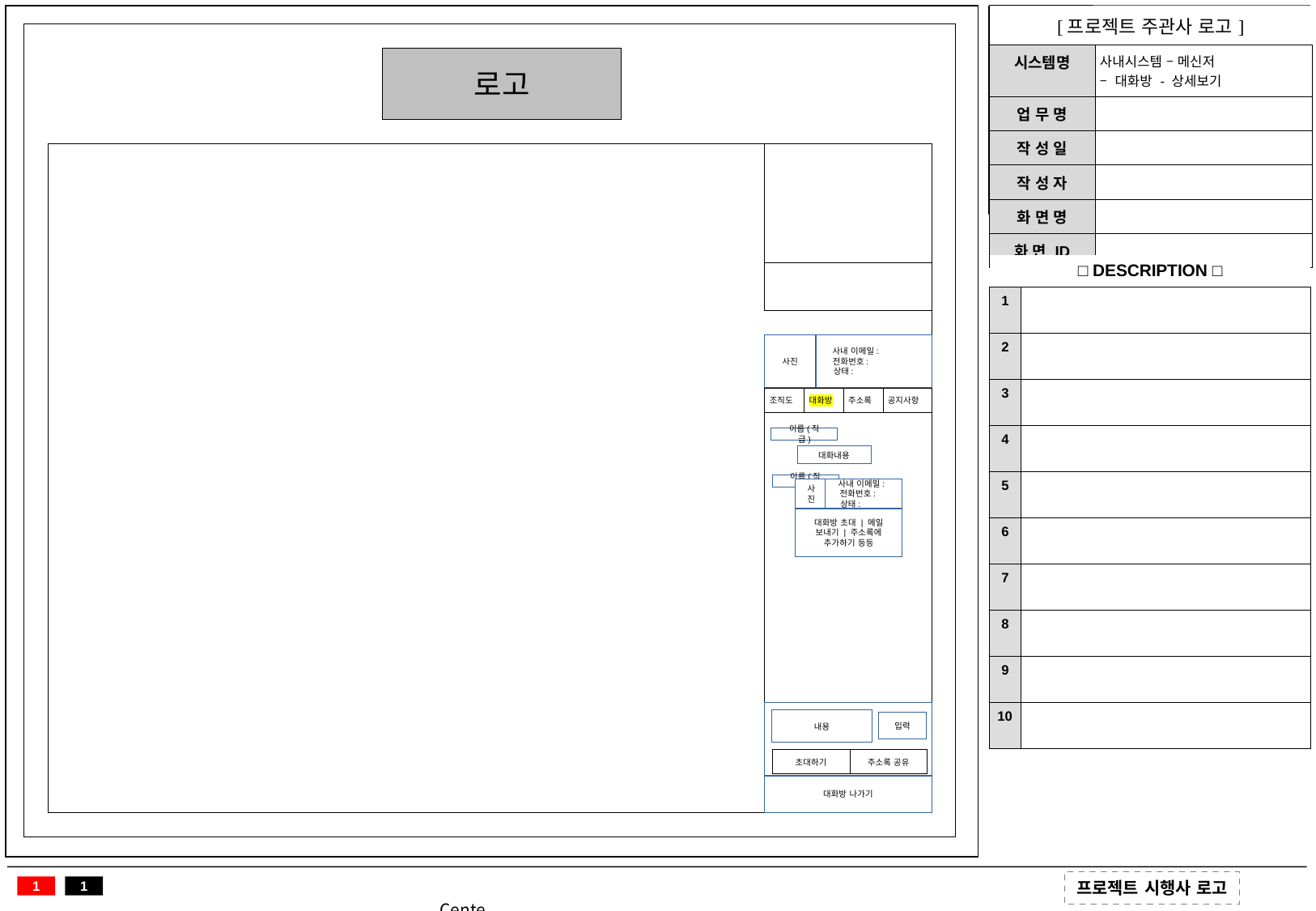

| [프로젝트 주관사 로고] |  |
| --- | --- |
| 시스템명 | 사내시스템 – 메신저 – 대화방 - 상세보기 |
| 업 무 명 |  |
| 작 성 일 |  |
| 작 성 자 |  |
| 화 면 명 |  |
| 화 면 ID |  |

로고

| □ DESCRIPTION □ |  |
| --- | --- |
| 1 |  |
| 2 |  |
| 3 |  |
| 4 |  |
| 5 |  |
| 6 |  |
| 7 |  |
| 8 |  |
| 9 |  |
| 10 |  |

사진
사내 이메일:
전화번호:
상태:
| 조직도 | 대화방 | 주소록 | 공지사항 |
| --- | --- | --- | --- |
이름(직급)
대화내용
이름(직급)
사진
사내 이메일:
전화번호:
상태:
대화방 초대 | 메일 보내기 | 주소록에 추가하기 등등

내용
입력
| 초대하기 | 주소록 공유 |
| --- | --- |
대화방 나가기
1
1
Center